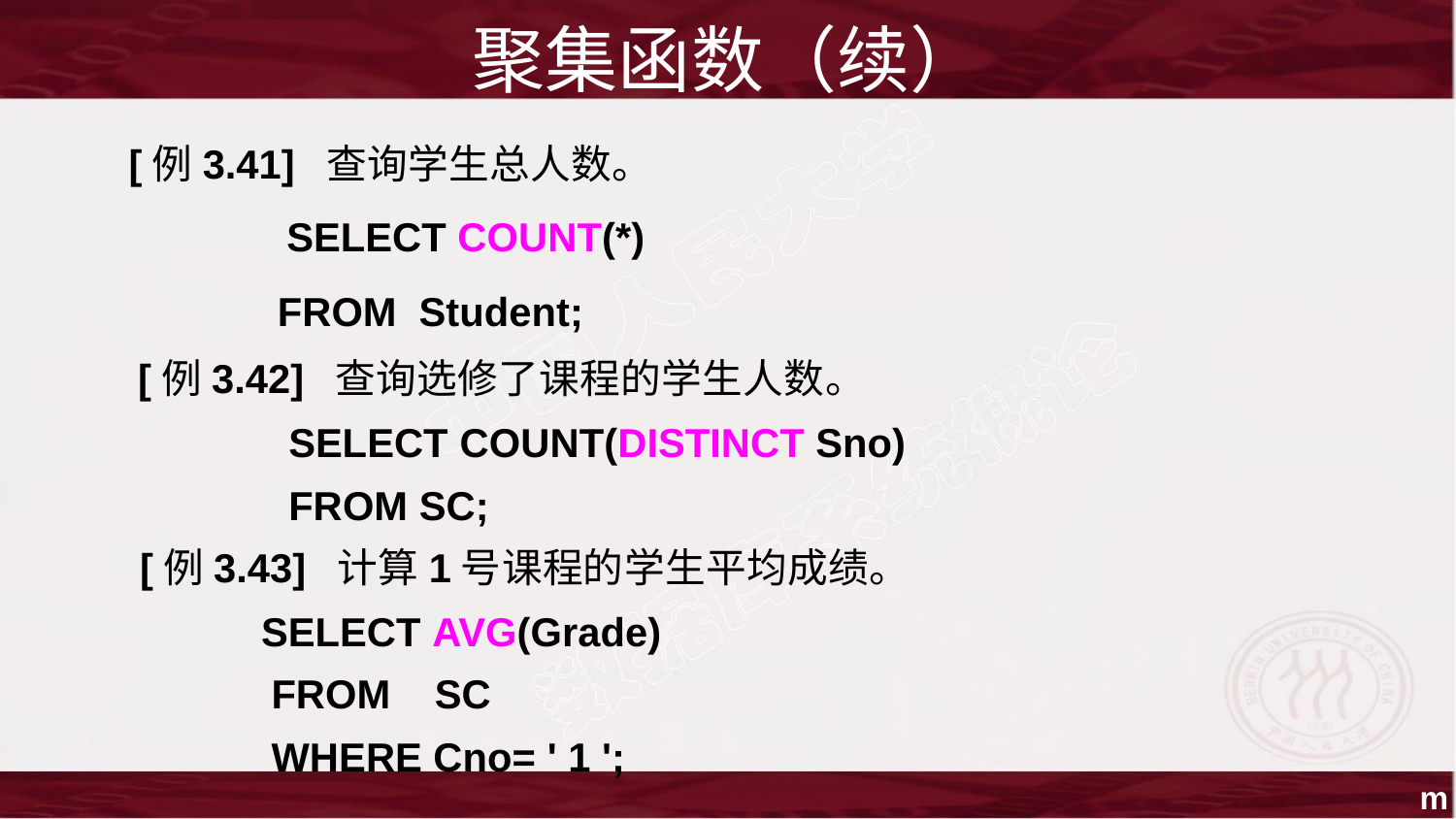

聚集函数（续）
[例3.41] 查询学生总人数。
SELECT COUNT(*)
FROM Student;
[例3.42] 查询选修了课程的学生人数。
SELECT COUNT(DISTINCT Sno)
FROM SC;
[例3.43] 计算1号课程的学生平均成绩。
SELECT AVG(Grade)
FROM SC
WHERE Cno= ' 1 ';
m